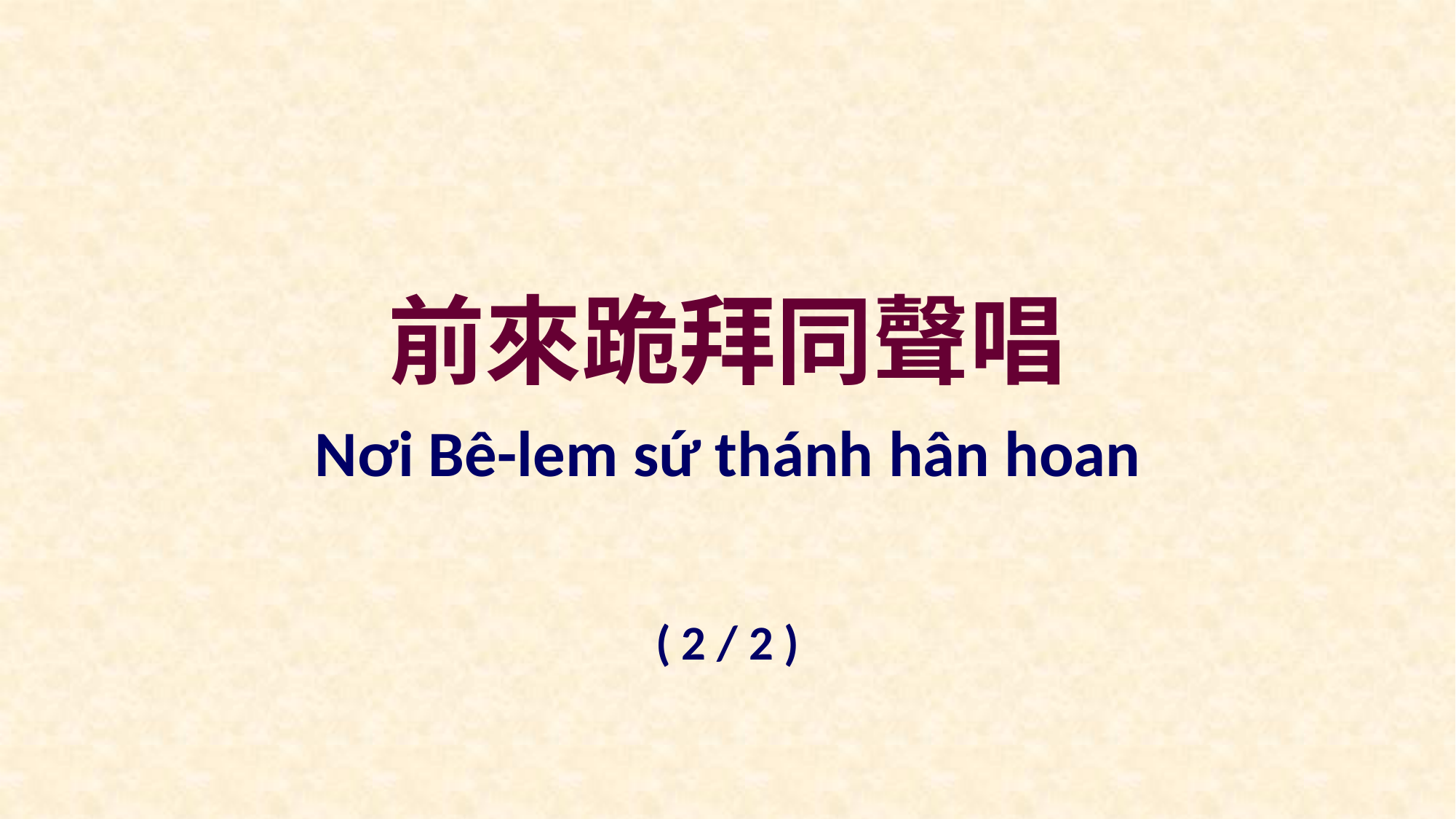

前來跪拜同聲唱
Nơi Bê-lem sứ thánh hân hoan
( 2 / 2 )